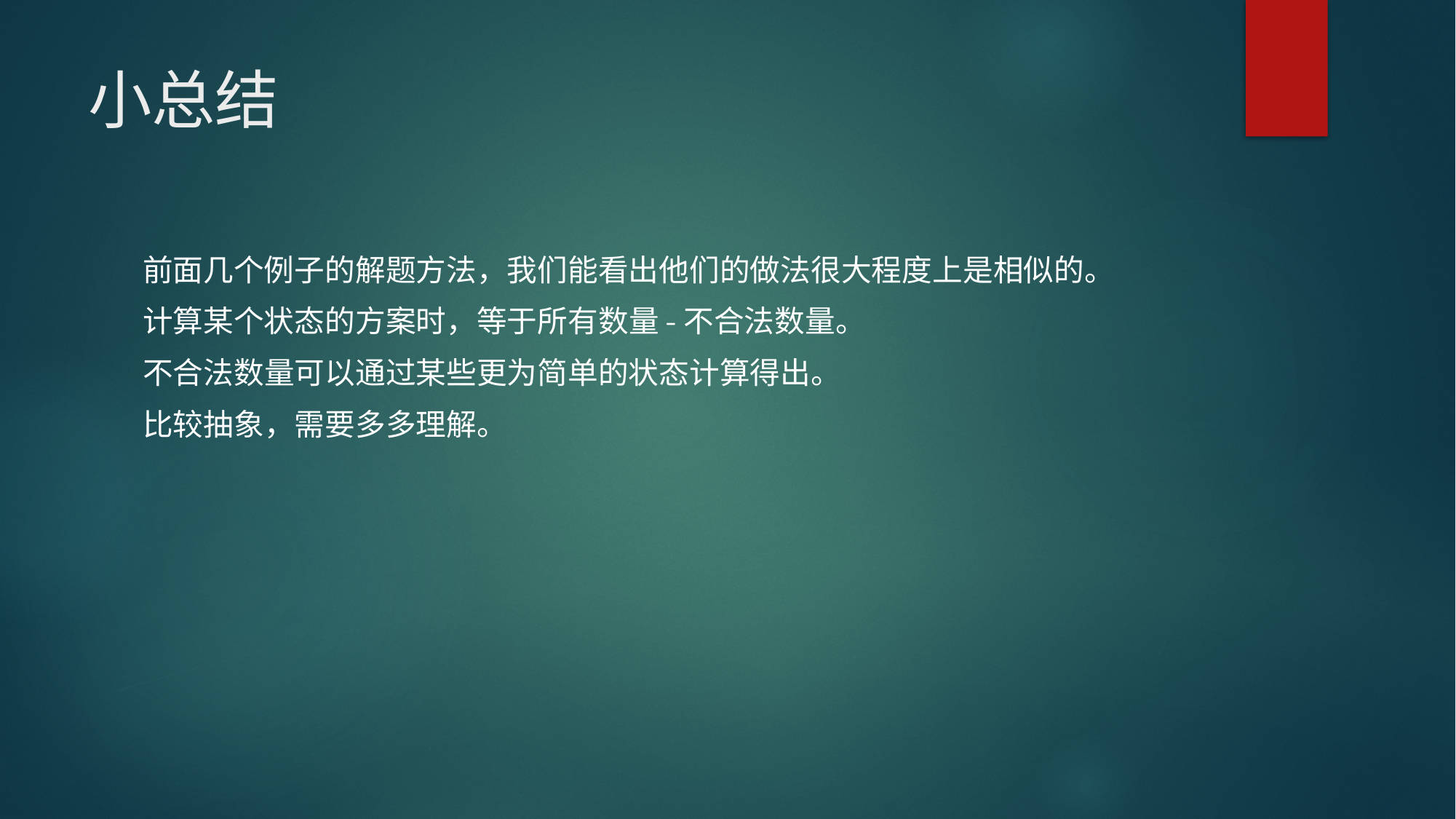

# 小总结
前面几个例子的解题方法，我们能看出他们的做法很大程度上是相似的。
计算某个状态的方案时，等于所有数量-不合法数量。
不合法数量可以通过某些更为简单的状态计算得出。
比较抽象，需要多多理解。